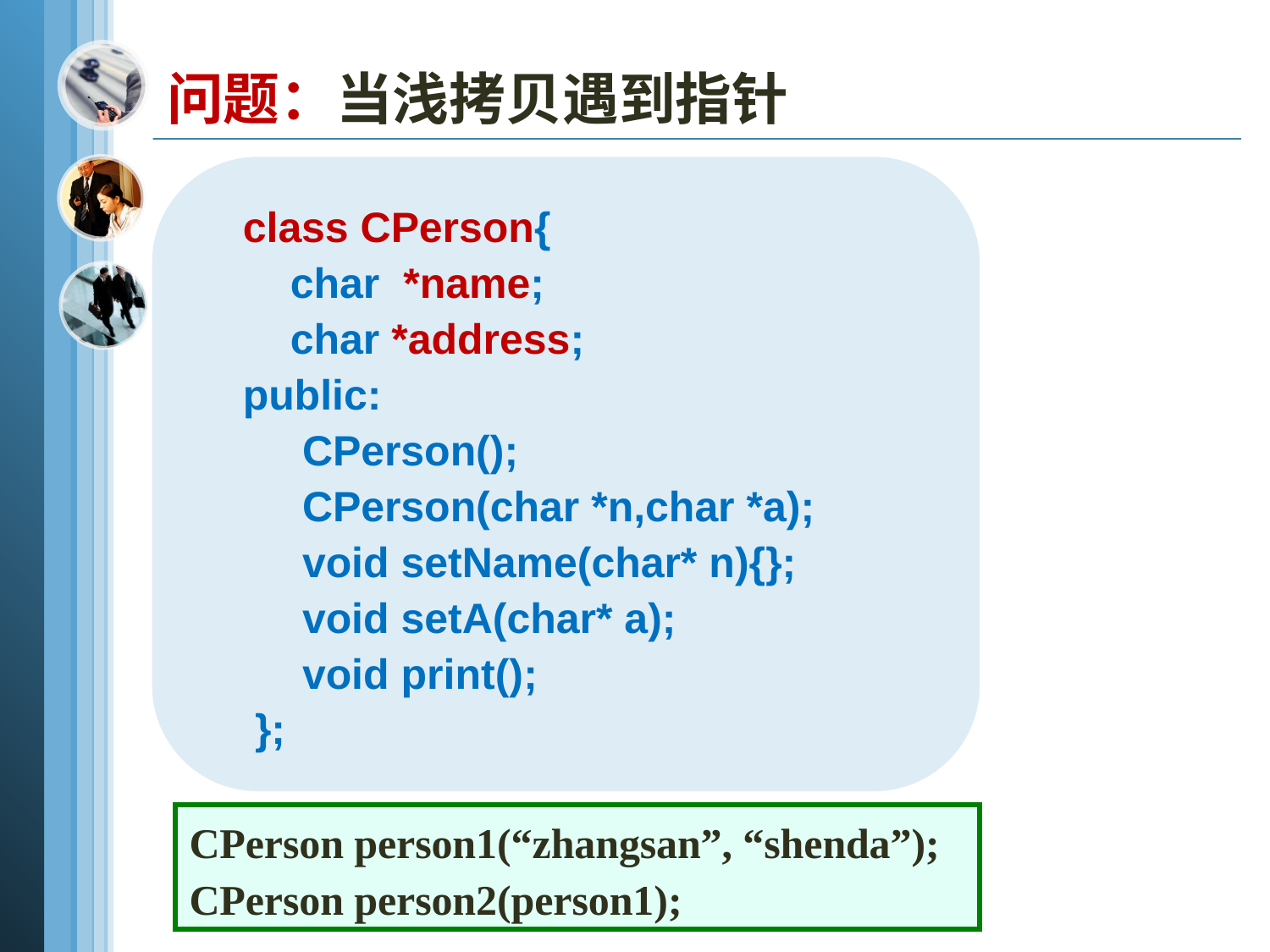

问题：当浅拷贝遇到指针
    class CPerson{
        char  *name;
        char *address;
    public:
         CPerson();
         CPerson(char *n,char *a);
         void setName(char* n){};
         void setA(char* a);
         void print();
     };
CPerson person1(“zhangsan”, “shenda”);
CPerson person2(person1);